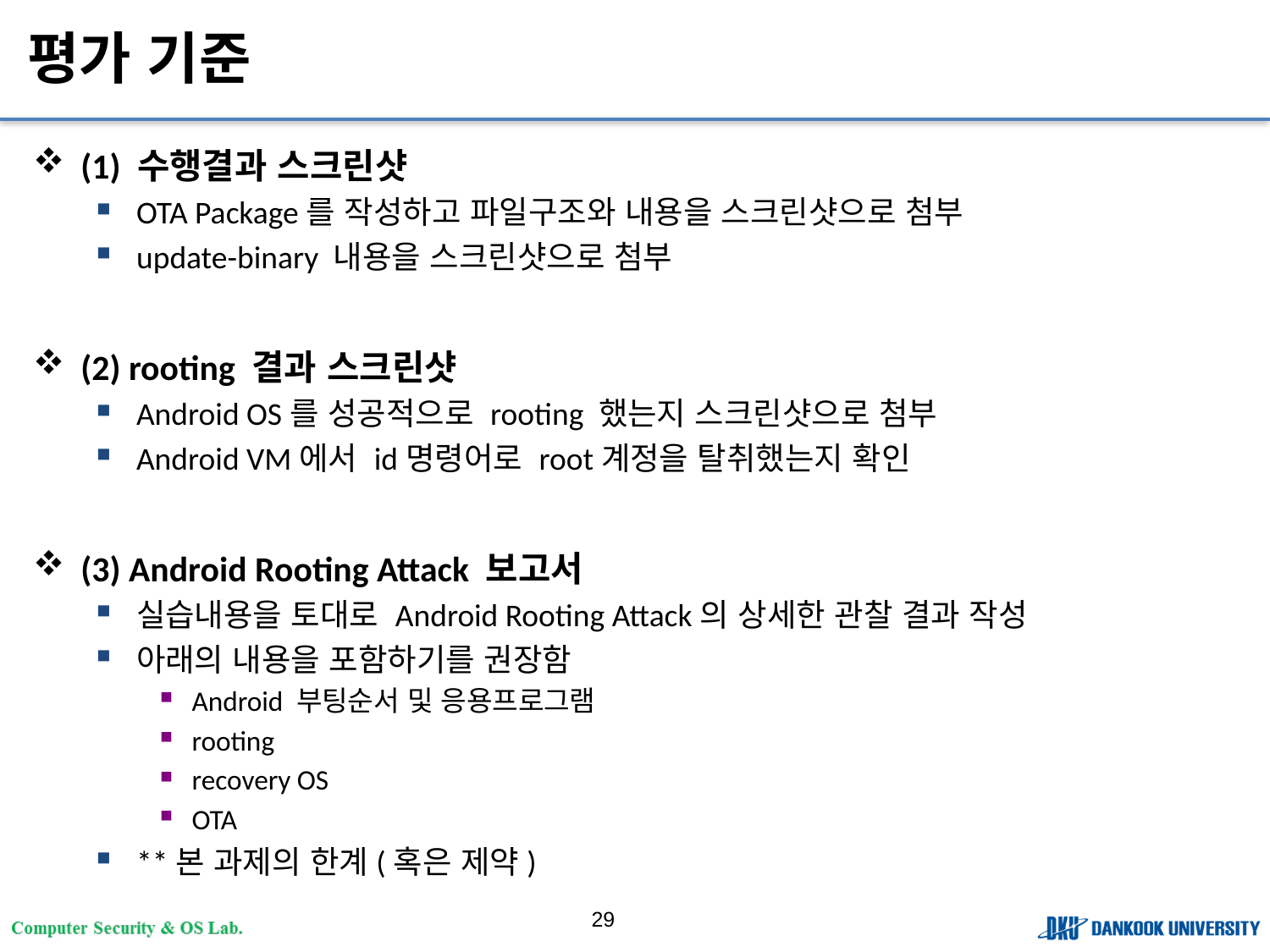

# 평가 기준
(1) 수행결과 스크린샷
OTA Package를 작성하고 파일구조와 내용을 스크린샷으로 첨부
update-binary 내용을 스크린샷으로 첨부

(2) rooting 결과 스크린샷
Android OS를 성공적으로 rooting 했는지 스크린샷으로 첨부
Android VM에서 id명령어로 root계정을 탈취했는지 확인

(3) Android Rooting Attack 보고서
실습내용을 토대로 Android Rooting Attack의 상세한 관찰 결과 작성
아래의 내용을 포함하기를 권장함
Android 부팅순서 및 응용프로그램
rooting
recovery OS
OTA
**본 과제의 한계(혹은 제약)

29